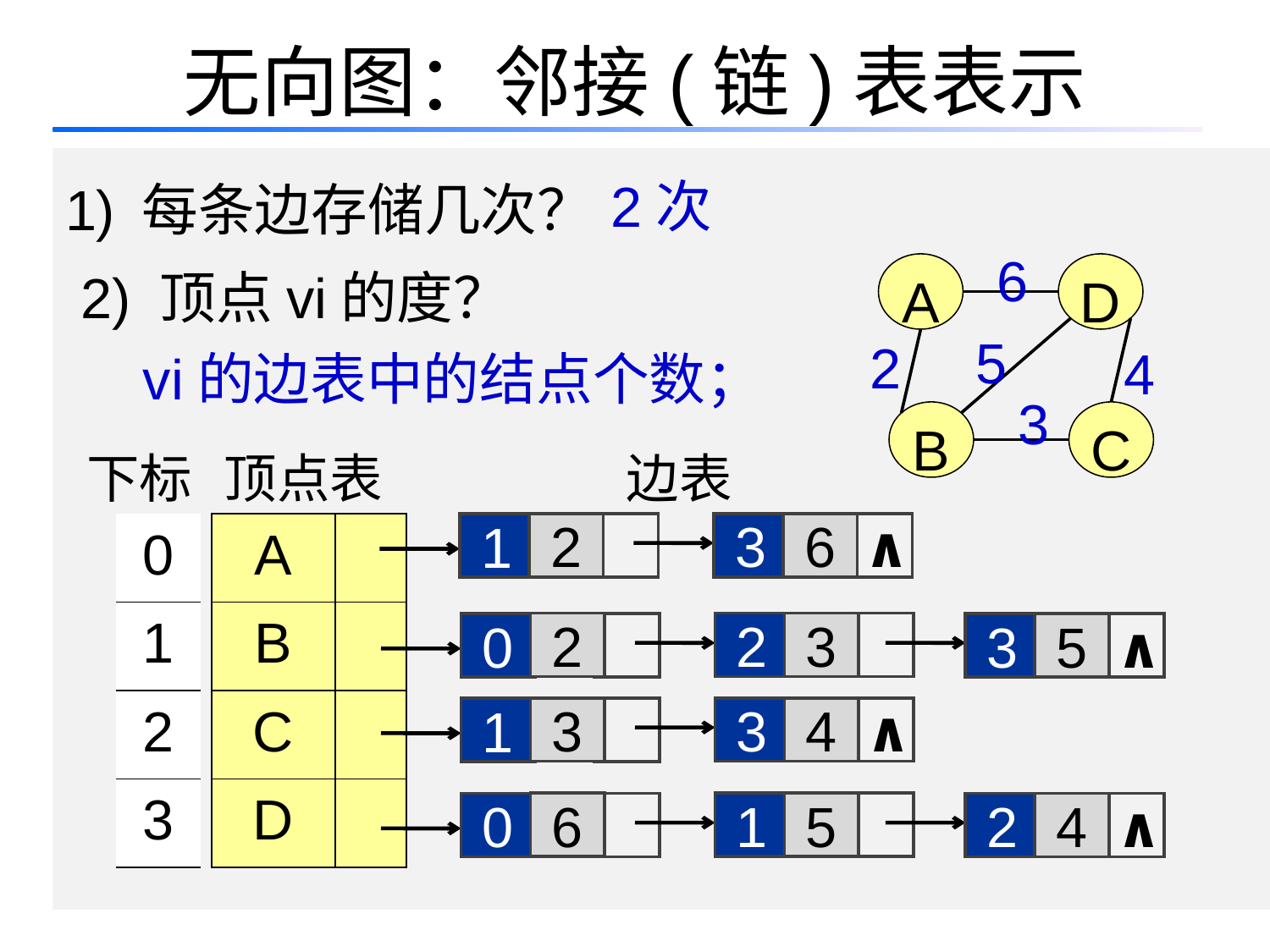

# 无向图：邻接(链)表表示

 每条边存储几次？
2) 顶点vi的度？
    vi的边表中的结点个数；
2次
6
A
D
5
2
4
3
B
C
下标
顶点表
边表
2
3
6
 ∧
| 0 |
| --- |
| 1 |
| 2 |
| 3 |
| A |  |
| --- | --- |
| B |  |
| C |  |
| D |  |
1

2
2
3

0

3
5
 ∧

3
3
4
 ∧
1

6
1
5

0

2
4
 ∧